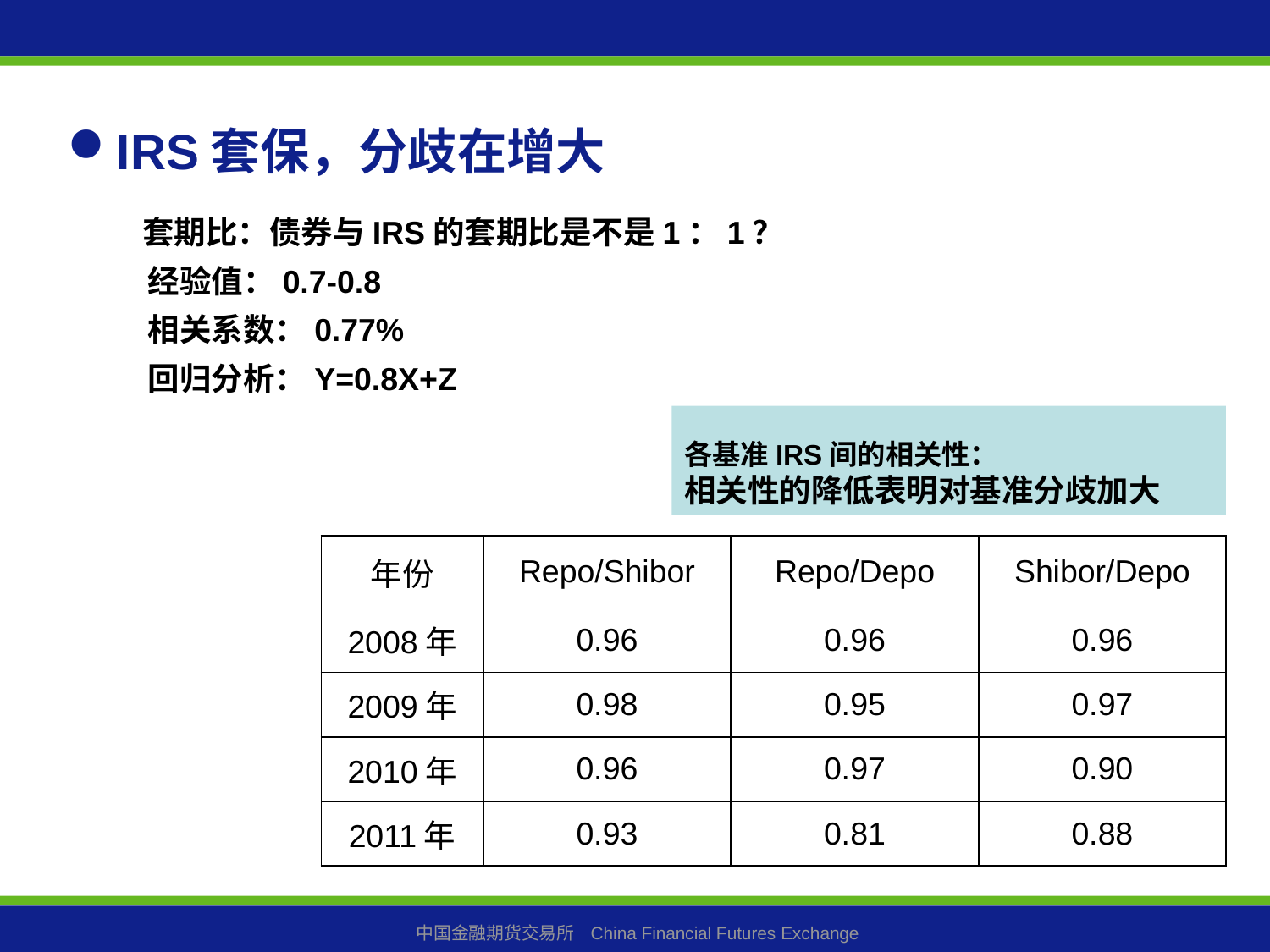

IRS套保，分歧在增大
       套期比：债券与IRS的套期比是不是1：1？
经验值：0.7-0.8
相关系数：0.77%
回归分析：Y=0.8X+Z
各基准IRS间的相关性：
相关性的降低表明对基准分歧加大
| 年份 | Repo/Shibor | Repo/Depo | Shibor/Depo |
| --- | --- | --- | --- |
| 2008年 | 0.96 | 0.96 | 0.96 |
| 2009年 | 0.98 | 0.95 | 0.97 |
| 2010年 | 0.96 | 0.97 | 0.90 |
| 2011年 | 0.93 | 0.81 | 0.88 |